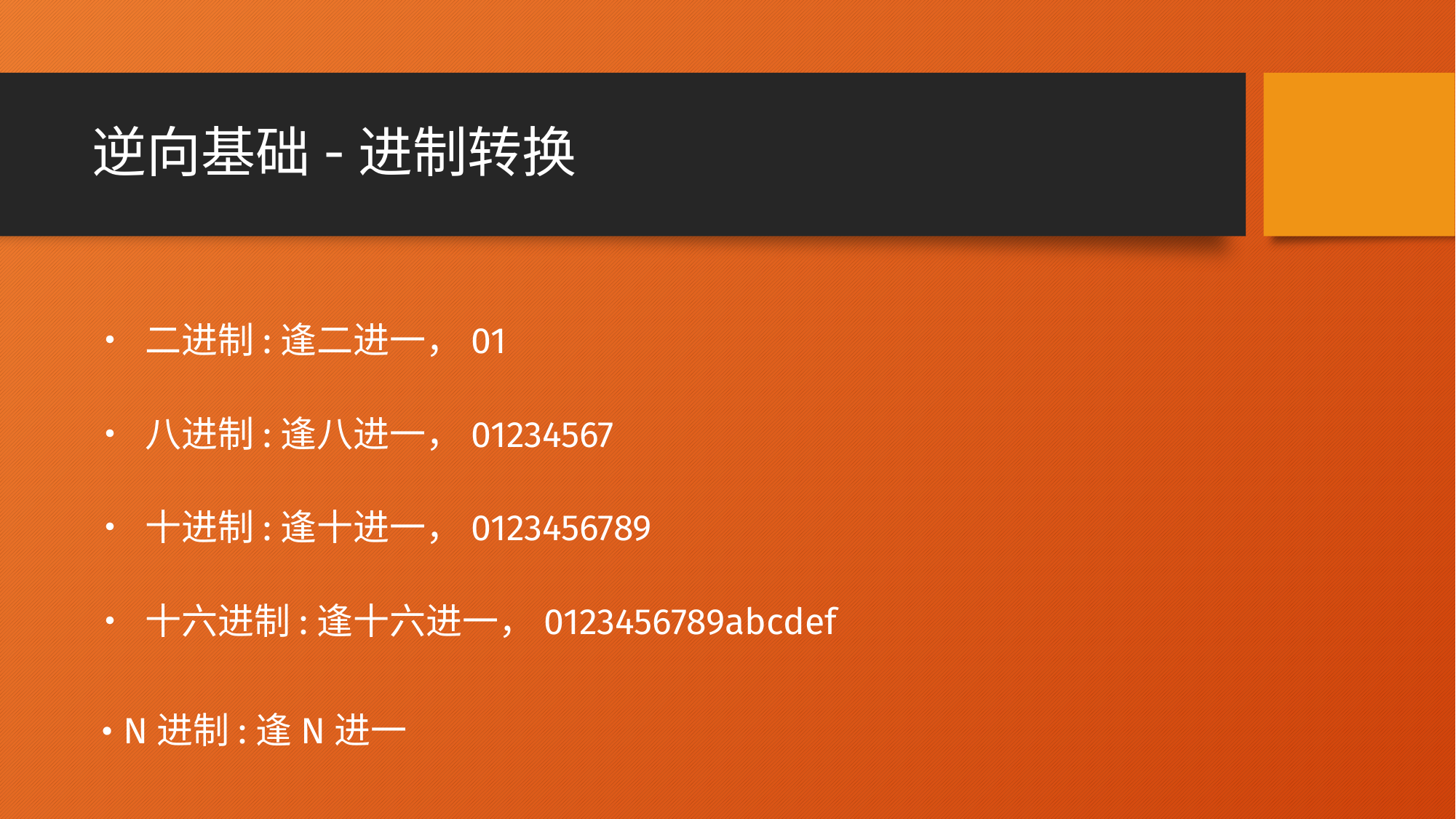

# 逆向基础-进制转换

• 二进制:逢二进一，01
• 八进制:逢八进一，01234567
• 十进制:逢十进一，0123456789
• 十六进制:逢十六进一，0123456789abcdef

 • N进制:逢N进一